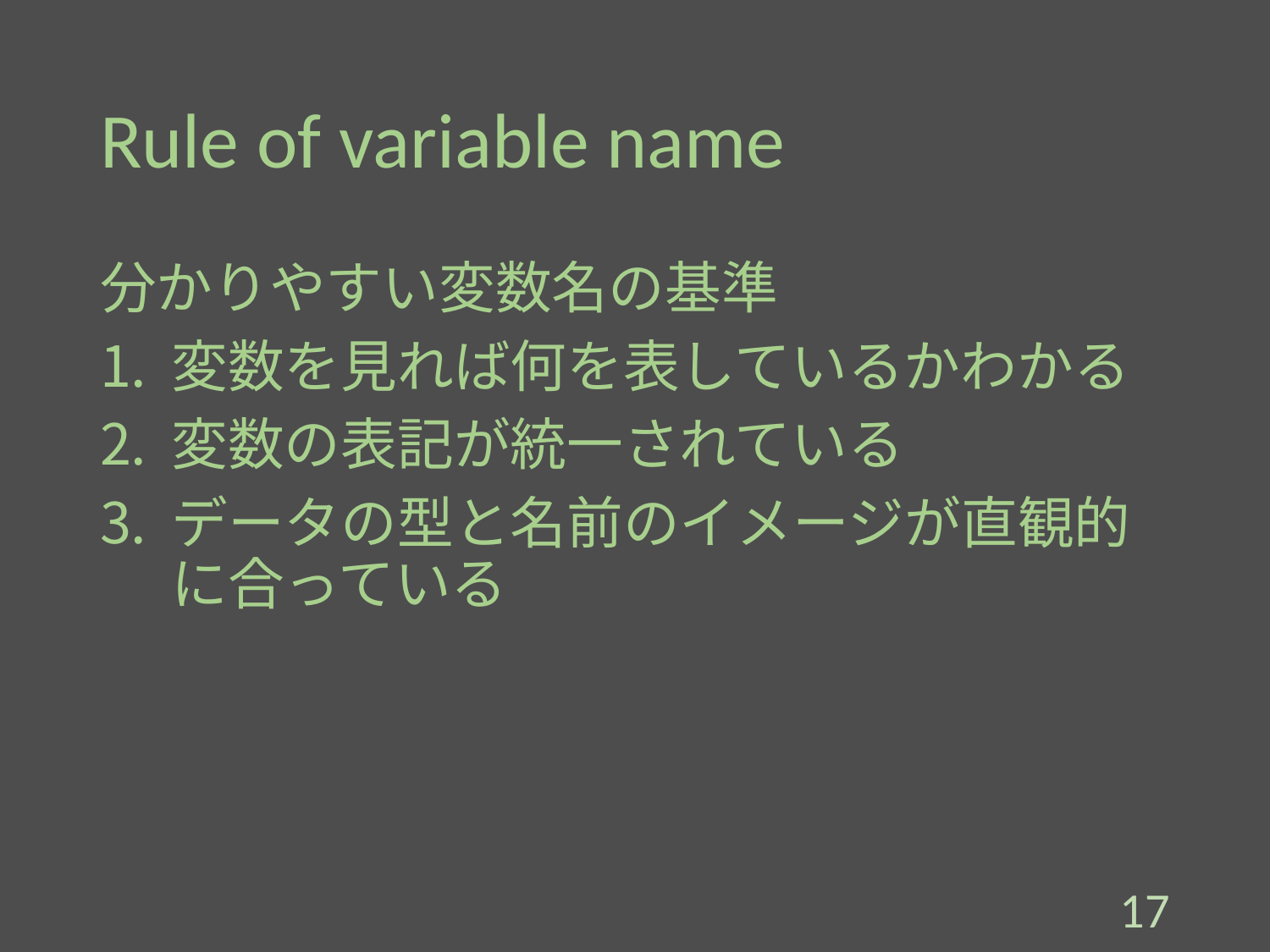

# Rule of variable name
分かりやすい変数名の基準
変数を見れば何を表しているかわかる
変数の表記が統一されている
データの型と名前のイメージが直観的に合っている
17